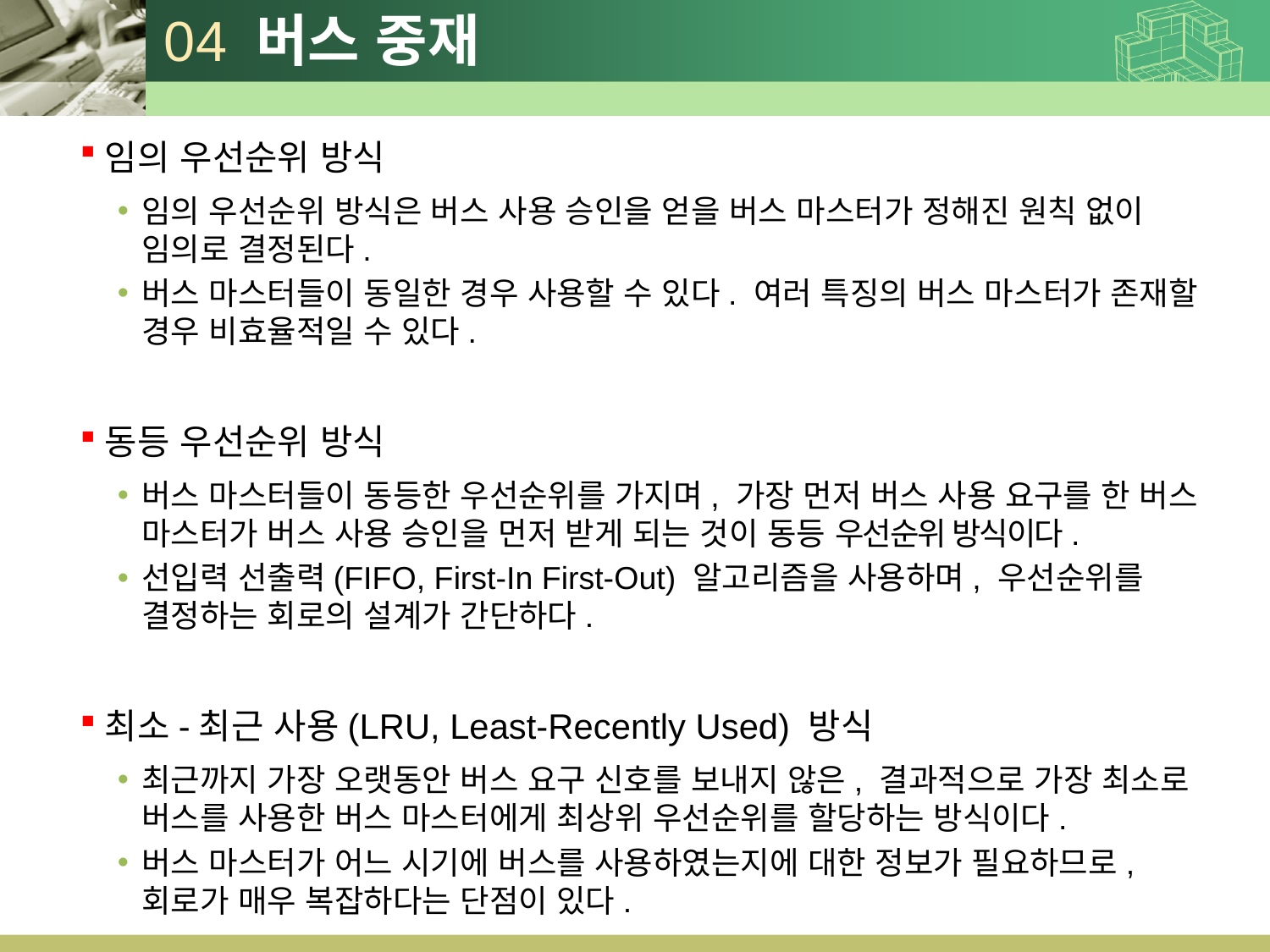

# 04 버스 중재
임의 우선순위 방식
임의 우선순위 방식은 버스 사용 승인을 얻을 버스 마스터가 정해진 원칙 없이 임의로 결정된다.
버스 마스터들이 동일한 경우 사용할 수 있다. 여러 특징의 버스 마스터가 존재할 경우 비효율적일 수 있다.

동등 우선순위 방식
버스 마스터들이 동등한 우선순위를 가지며, 가장 먼저 버스 사용 요구를 한 버스 마스터가 버스 사용 승인을 먼저 받게 되는 것이 동등 우선순위 방식이다.
선입력 선출력(FIFO, First-In First-Out) 알고리즘을 사용하며, 우선순위를 결정하는 회로의 설계가 간단하다.

최소-최근 사용(LRU, Least-Recently Used) 방식
최근까지 가장 오랫동안 버스 요구 신호를 보내지 않은, 결과적으로 가장 최소로 버스를 사용한 버스 마스터에게 최상위 우선순위를 할당하는 방식이다.
버스 마스터가 어느 시기에 버스를 사용하였는지에 대한 정보가 필요하므로, 회로가 매우 복잡하다는 단점이 있다.